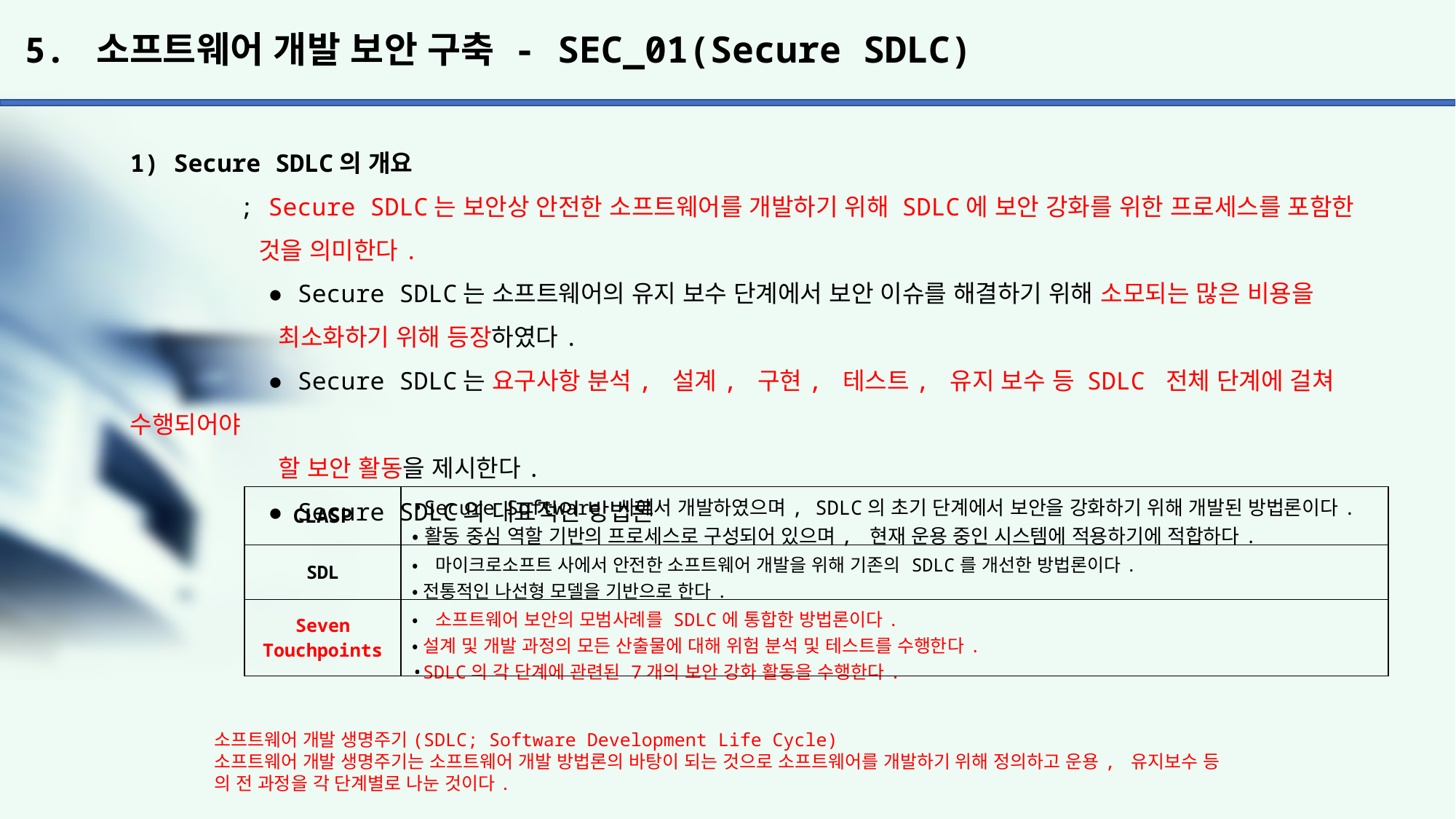

# 5. 소프트웨어 개발 보안 구축 - SEC_01(Secure SDLC)
1) Secure SDLC의 개요
	; Secure SDLC는 보안상 안전한 소프트웨어를 개발하기 위해 SDLC에 보안 강화를 위한 프로세스를 포함한
	  것을 의미한다.
	  ● Secure SDLC는 소프트웨어의 유지 보수 단계에서 보안 이슈를 해결하기 위해 소모되는 많은 비용을
	     최소화하기 위해 등장하였다.
	  ● Secure SDLC는 요구사항 분석, 설계, 구현, 테스트, 유지 보수 등 SDLC 전체 단계에 걸쳐 수행되어야
	     할 보안 활동을 제시한다.
	  ● Secure SDLC의 대표적인 방법론
| CLASP | •Secure Software 사에서 개발하였으며, SDLC의 초기 단계에서 보안을 강화하기 위해 개발된 방법론이다. •활동 중심 역할 기반의 프로세스로 구성되어 있으며, 현재 운용 중인 시스템에 적용하기에 적합하다. |
| --- | --- |
| SDL | •마이크로소프트 사에서 안전한 소프트웨어 개발을 위해 기존의 SDLC를 개선한 방법론이다. •전통적인 나선형 모델을 기반으로 한다. |
| Seven Touchpoints | •소프트웨어 보안의 모범사례를 SDLC에 통합한 방법론이다. •설계 및 개발 과정의 모든 산출물에 대해 위험 분석 및 테스트를 수행한다. •SDLC의 각 단계에 관련된 7개의 보안 강화 활동을 수행한다. |
소프트웨어 개발 생명주기(SDLC; Software Development Life Cycle)
소프트웨어 개발 생명주기는 소프트웨어 개발 방법론의 바탕이 되는 것으로 소프트웨어를 개발하기 위해 정의하고 운용, 유지보수 등
의 전 과정을 각 단계별로 나눈 것이다.